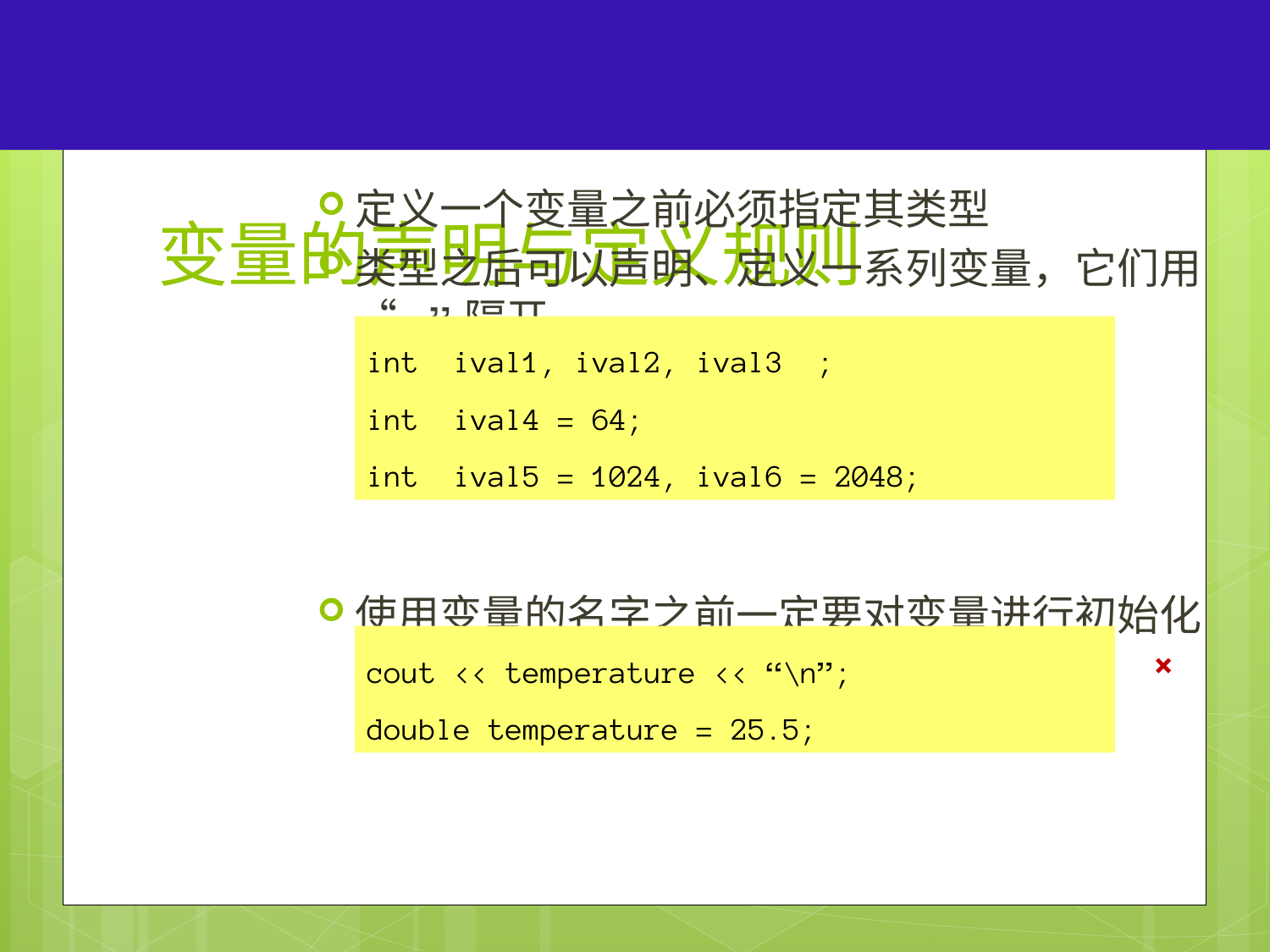

17
# 变量的声明与定义规则
定义一个变量之前必须指定其类型
类型之后可以声明、定义一系列变量，它们用“,”隔开

使用变量的名字之前一定要对变量进行初始化（定义）
int  ival1, ival2, ival3  ;
int  ival4 = 64;
int  ival5 = 1024, ival6 = 2048;
cout << temperature << “\n”;
double temperature = 25.5;
×